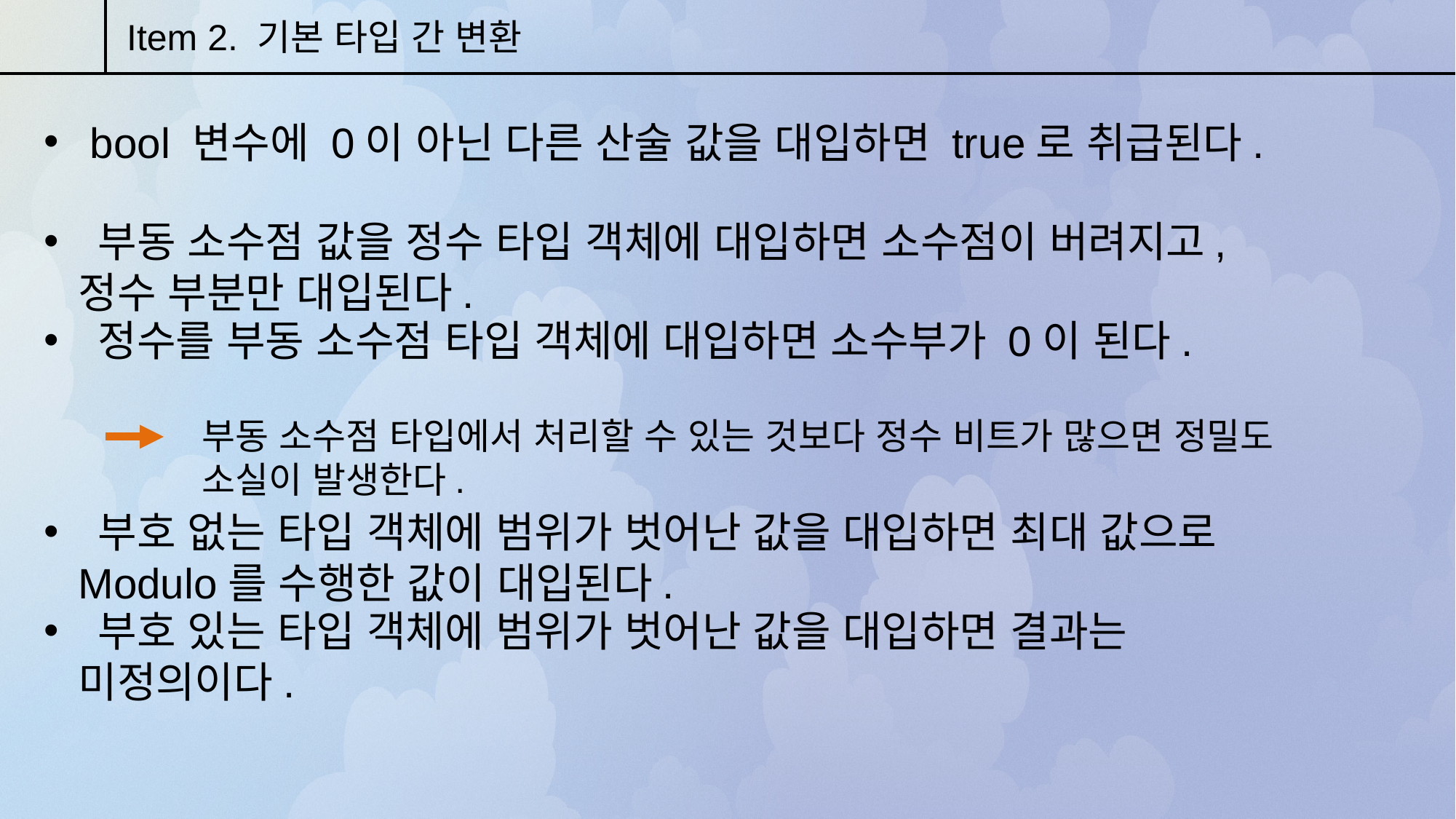

Item 2. 기본 타입 간 변환
 bool 변수에 0이 아닌 다른 산술 값을 대입하면 true로 취급된다.
 부동 소수점 값을 정수 타입 객체에 대입하면 소수점이 버려지고, 정수 부분만 대입된다.
 정수를 부동 소수점 타입 객체에 대입하면 소수부가 0이 된다.
부동 소수점 타입에서 처리할 수 있는 것보다 정수 비트가 많으면 정밀도 소실이 발생한다.
 부호 없는 타입 객체에 범위가 벗어난 값을 대입하면 최대 값으로 Modulo를 수행한 값이 대입된다.
 부호 있는 타입 객체에 범위가 벗어난 값을 대입하면 결과는 미정의이다.